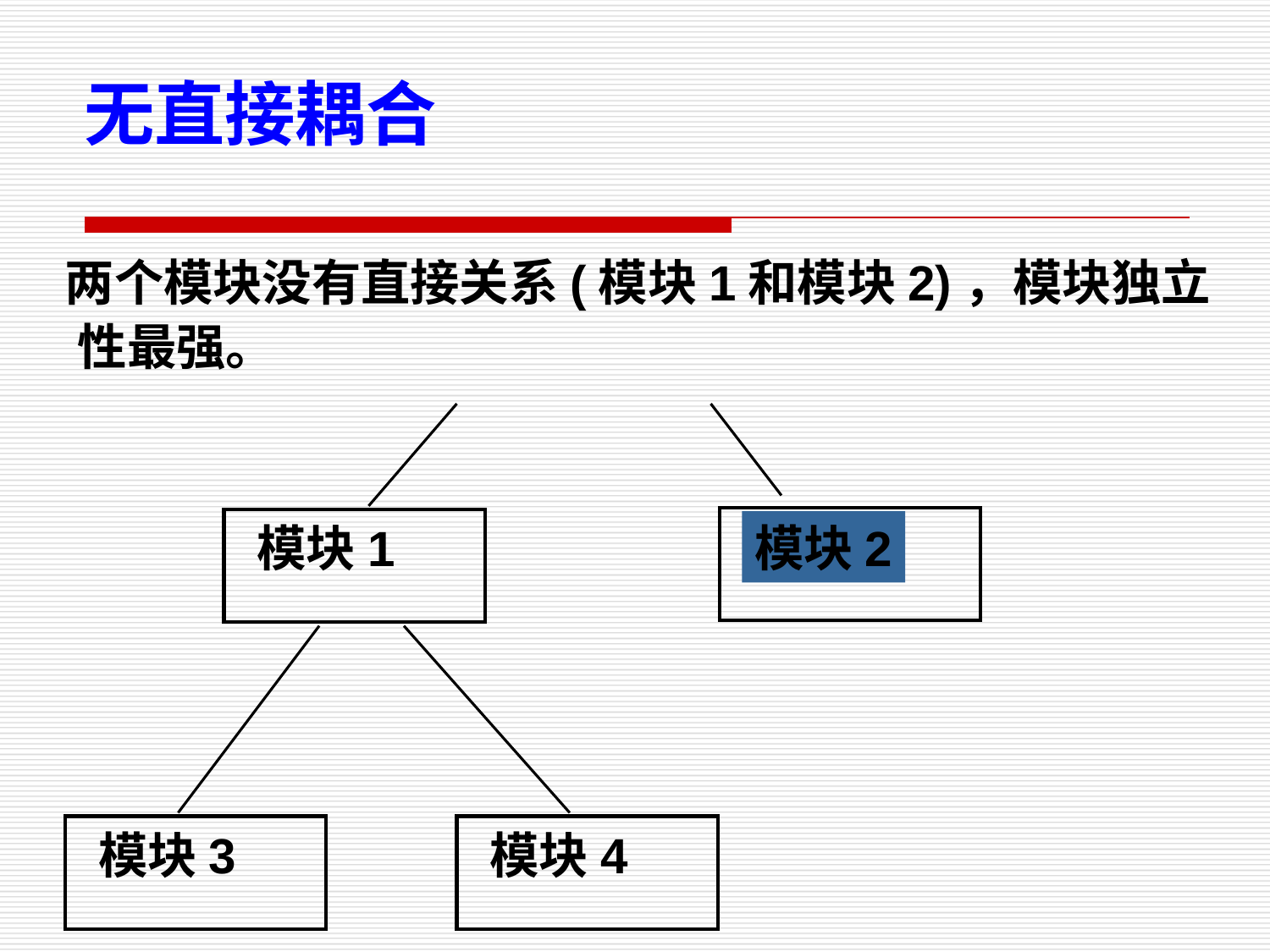

无直接耦合
  两个模块没有直接关系(模块1和模块2)，模块独立性最强。

模块1
模块2

模块3
模块4